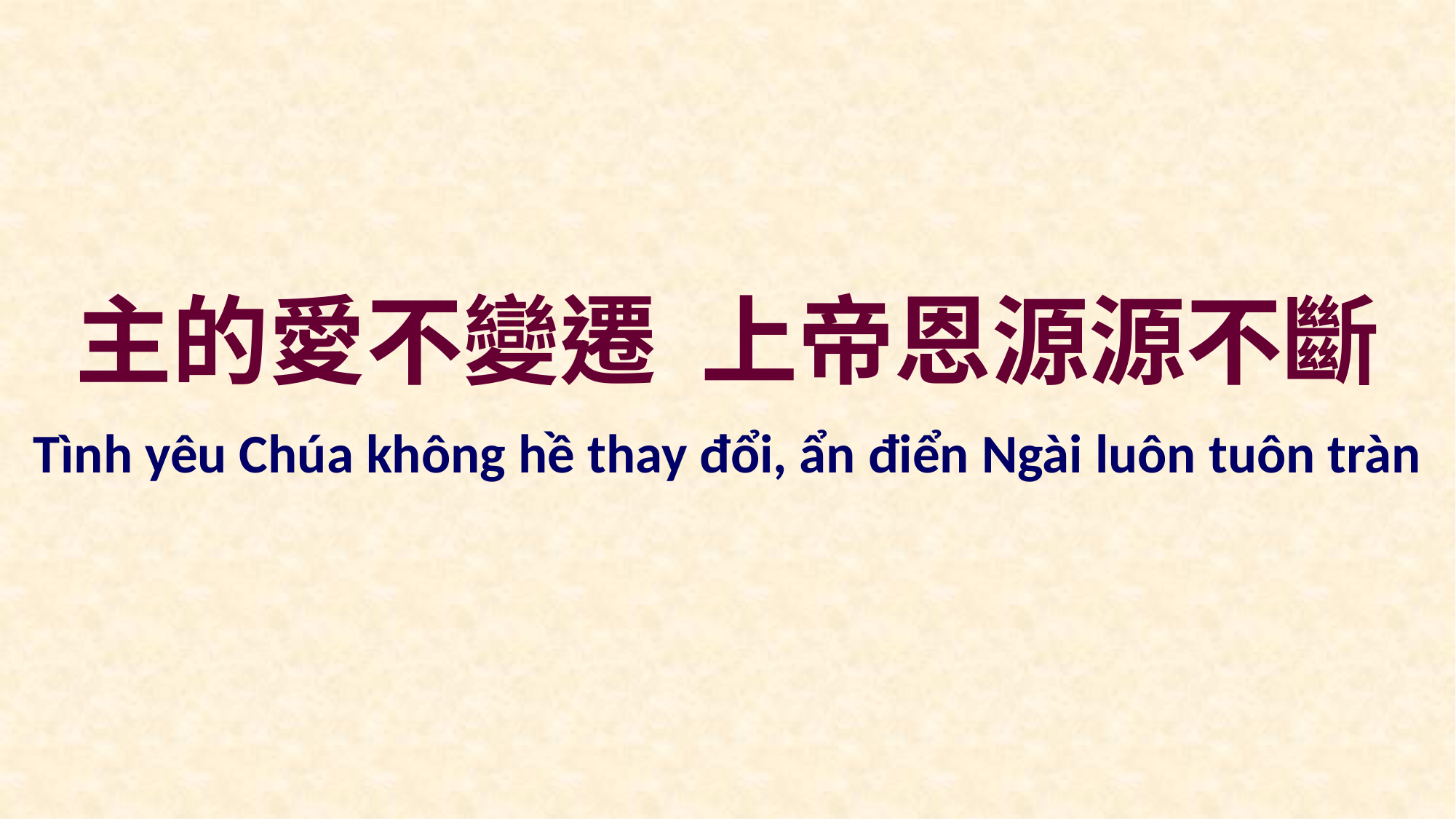

主的愛不變遷  上帝恩源源不斷
Tình yêu Chúa không hề thay đổi, ẩn điển Ngài luôn tuôn tràn